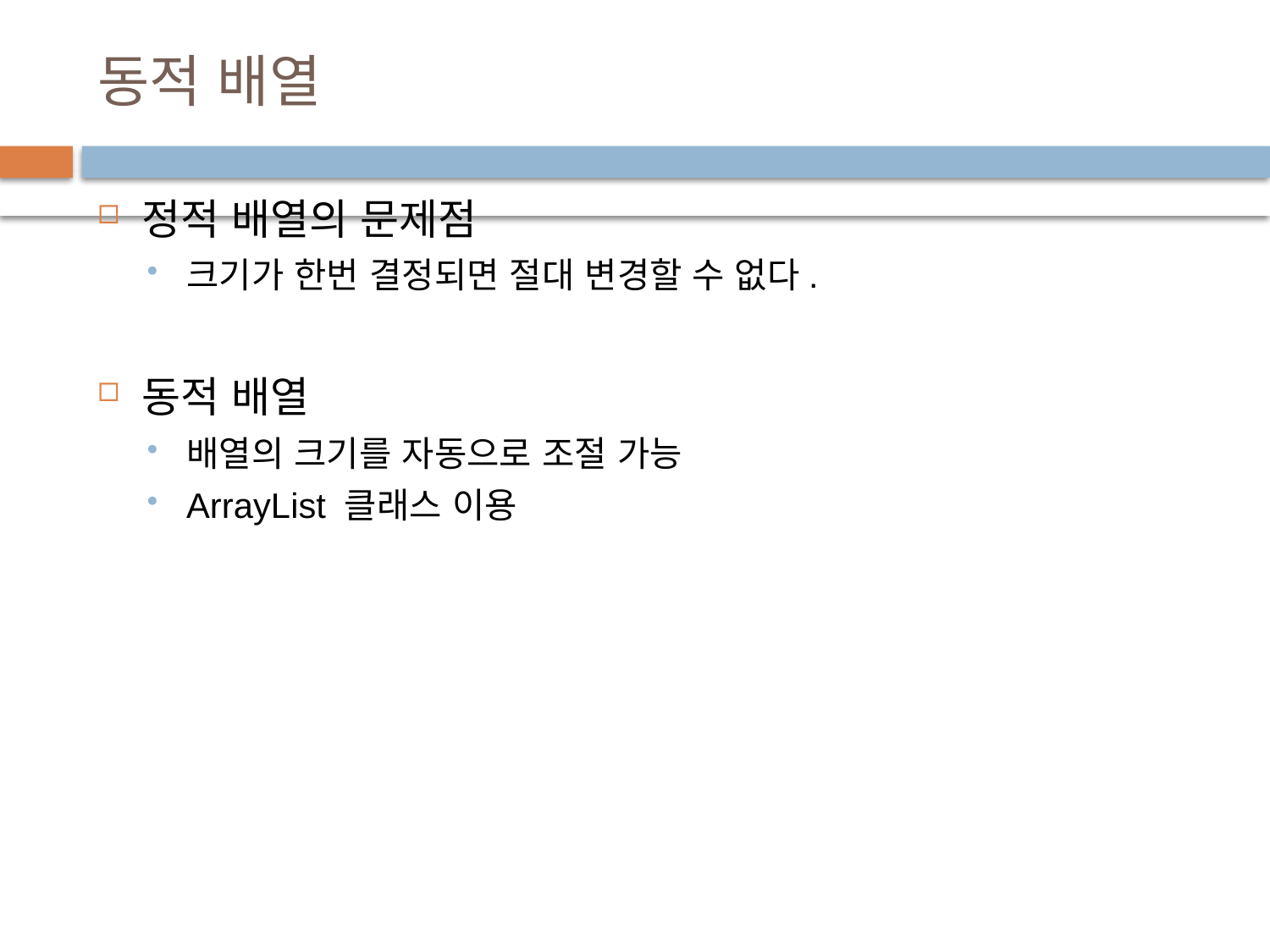

# 동적 배열
정적 배열의 문제점
크기가 한번 결정되면 절대 변경할 수 없다.

동적 배열
배열의 크기를 자동으로 조절 가능
ArrayList 클래스 이용